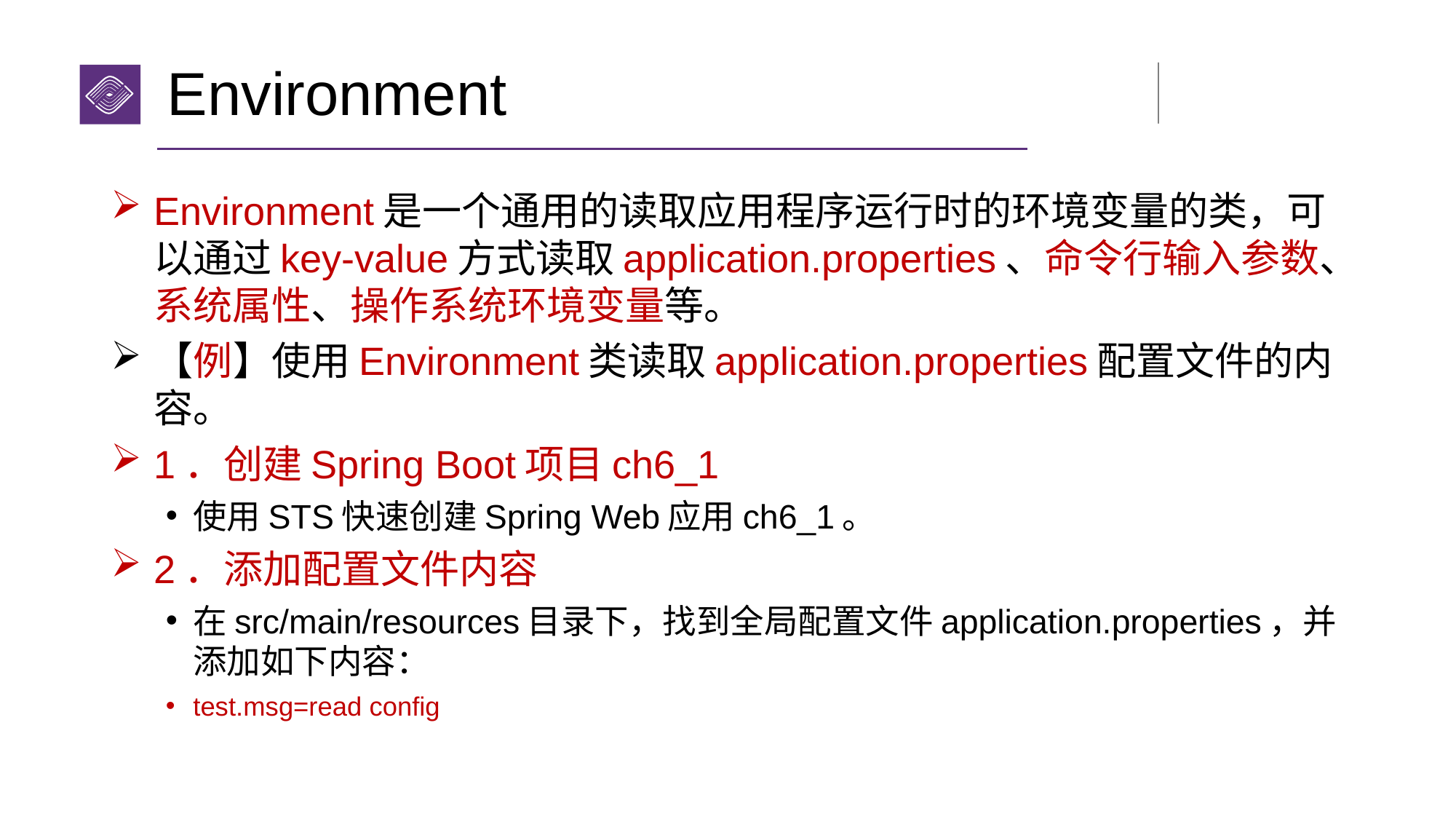

# Environment
Environment是一个通用的读取应用程序运行时的环境变量的类，可以通过key-value方式读取application.properties、命令行输入参数、系统属性、操作系统环境变量等。
【例】使用Environment类读取application.properties配置文件的内容。
1．创建Spring Boot项目ch6_1
使用STS快速创建Spring Web应用ch6_1。
2．添加配置文件内容
在src/main/resources目录下，找到全局配置文件application.properties，并添加如下内容：
test.msg=read config

20